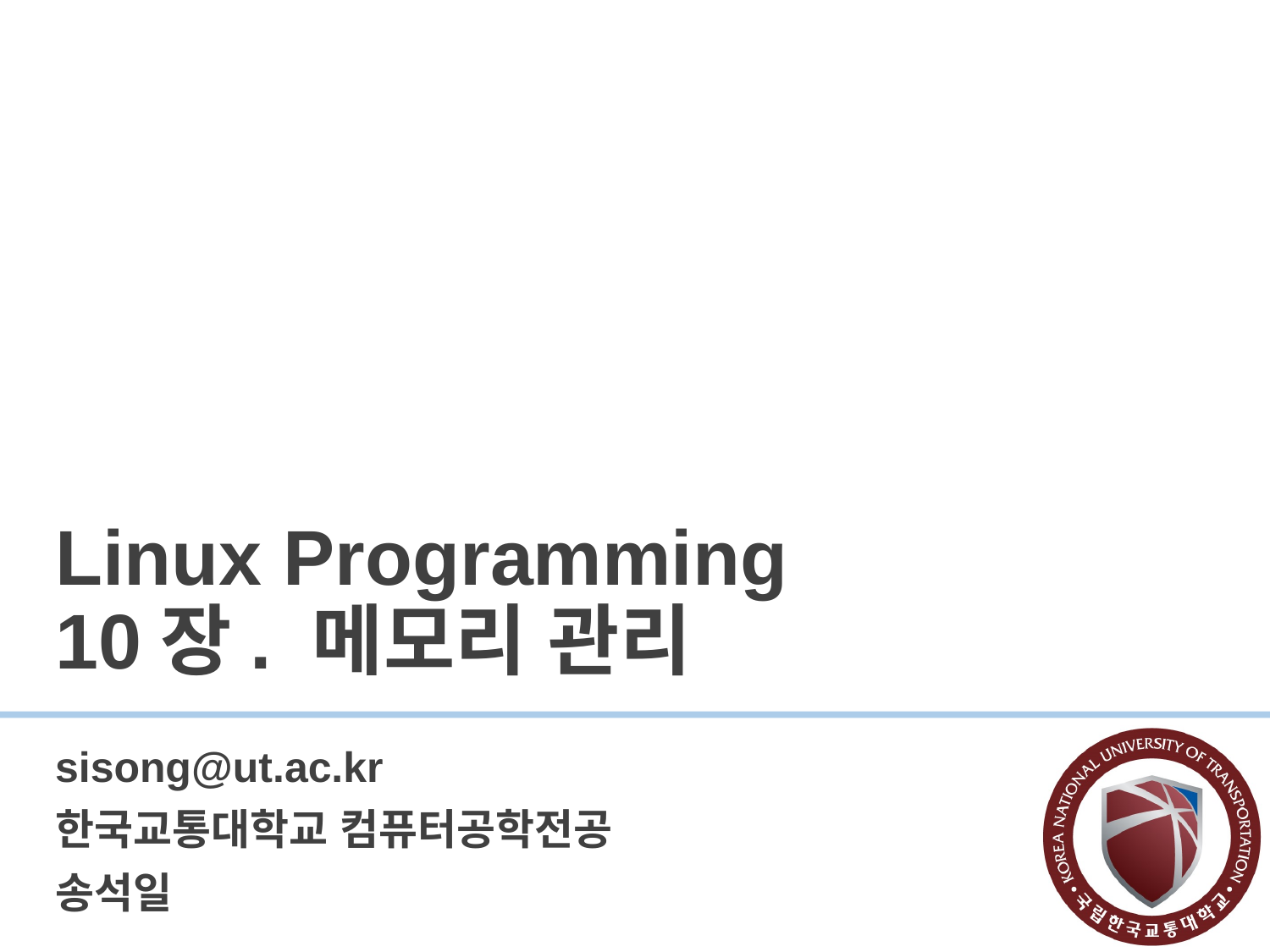

# Linux Programming 10장. 메모리 관리
sisong@ut.ac.kr
한국교통대학교 컴퓨터공학전공
송석일